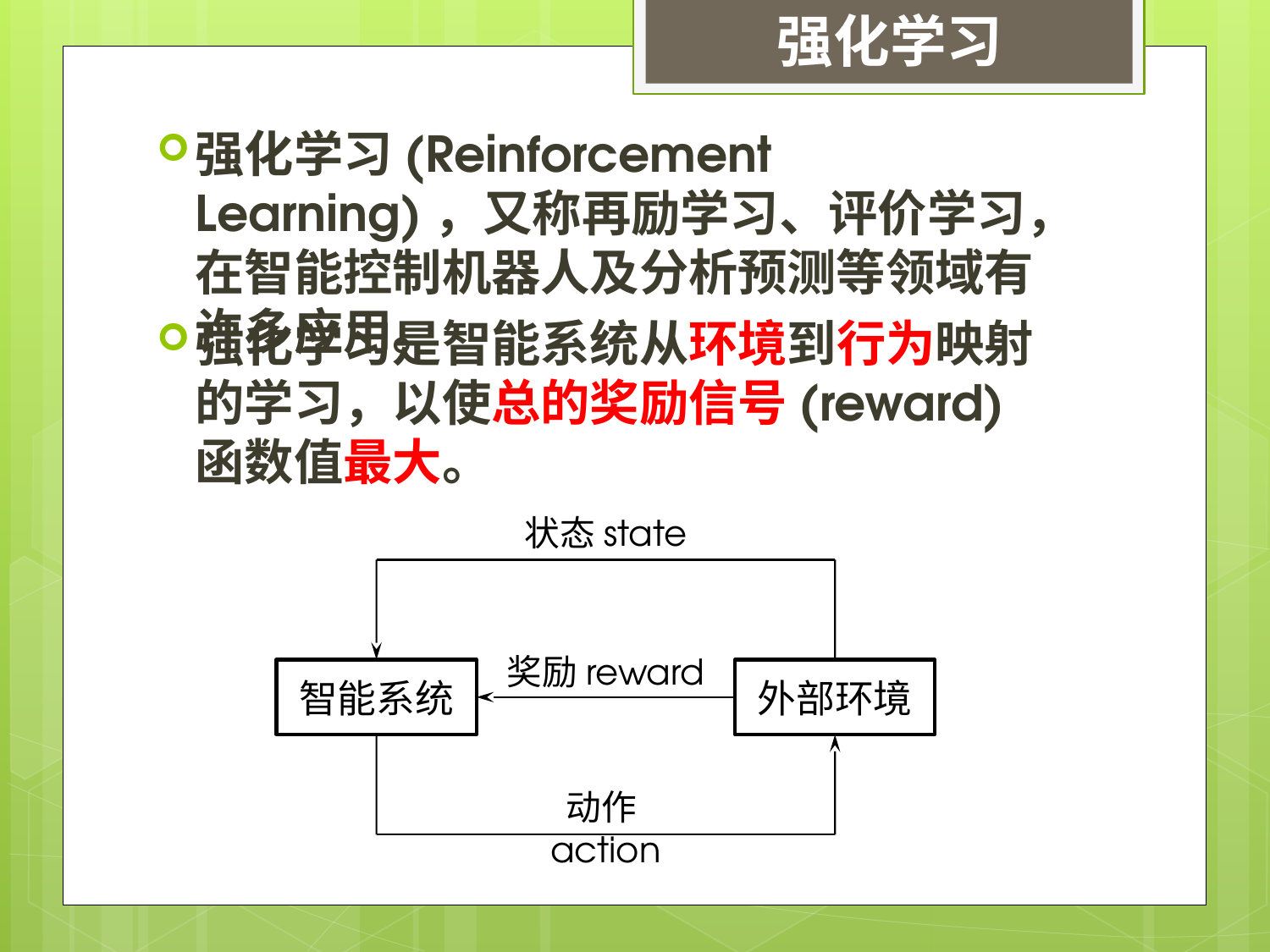

强化学习
强化学习(Reinforcement  Learning)，又称再励学习、评价学习，在智能控制机器人及分析预测等领域有许多应用。
强化学习是智能系统从环境到行为映射的学习，以使总的奖励信号(reward)函数值最大。
状态state
奖励reward
智能系统
外部环境
动作action